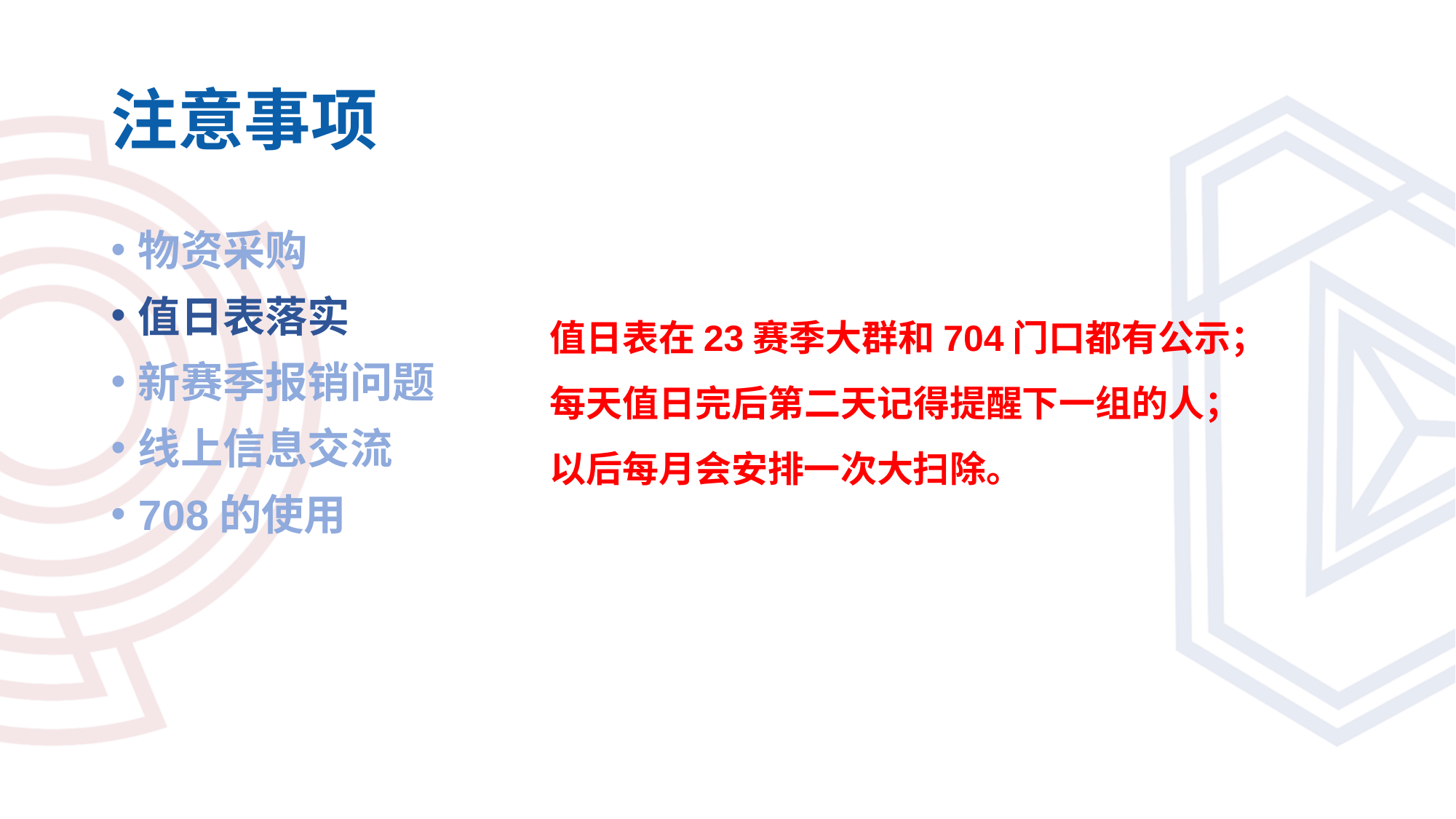

# 注意事项
物资采购
值日表落实
新赛季报销问题
线上信息交流
708的使用

值日表在23赛季大群和704门口都有公示；
每天值日完后第二天记得提醒下一组的人；
以后每月会安排一次大扫除。